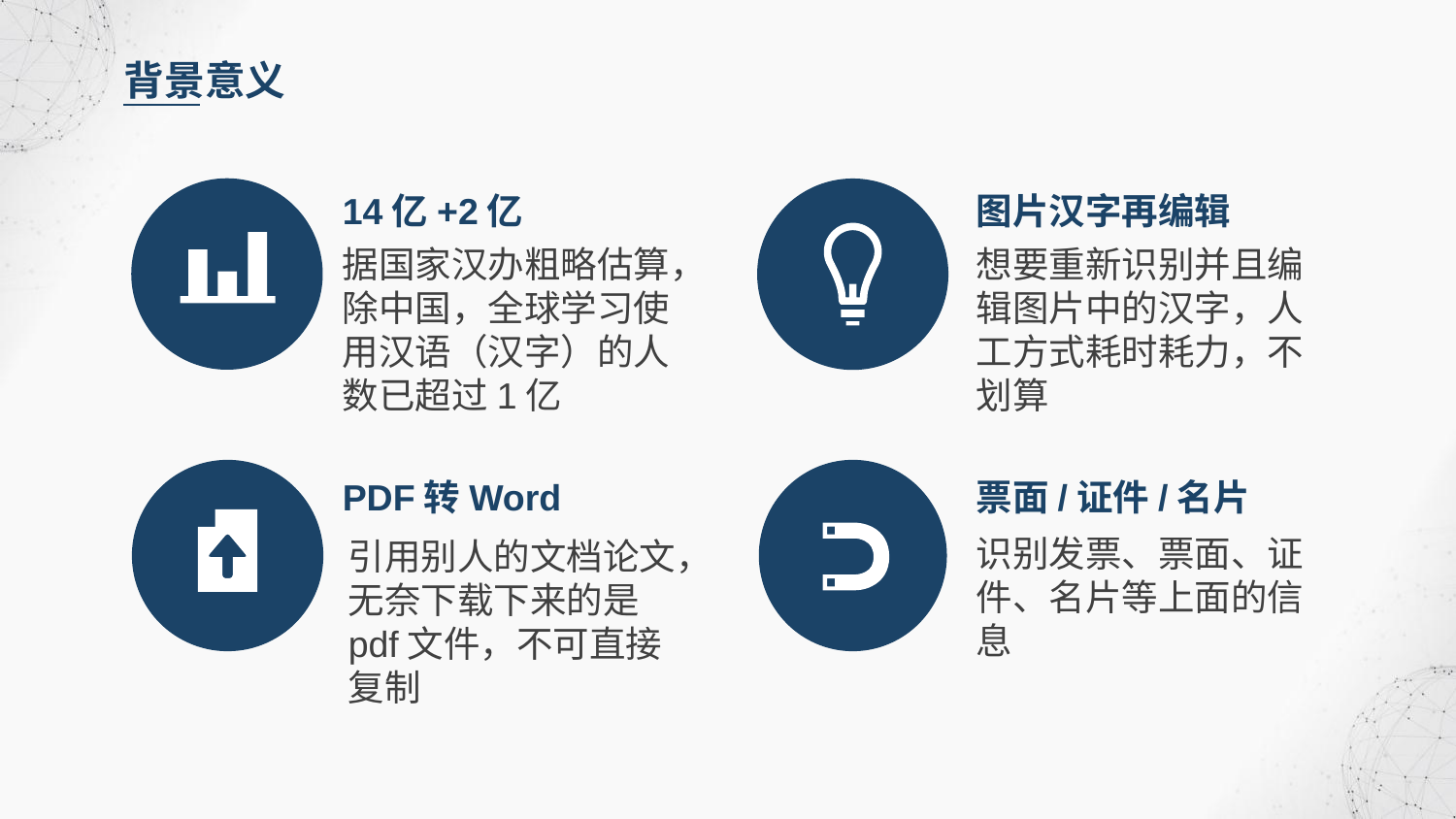

背景意义

图片汉字再编辑
14亿+2亿
据国家汉办粗略估算，除中国，全球学习使用汉语（汉字）的人数已超过1亿
想要重新识别并且编辑图片中的汉字，人工方式耗时耗力，不划算

票面/证件/名片
PDF转Word
识别发票、票面、证件、名片等上面的信息
引用别人的文档论文，无奈下载下来的是pdf文件，不可直接复制